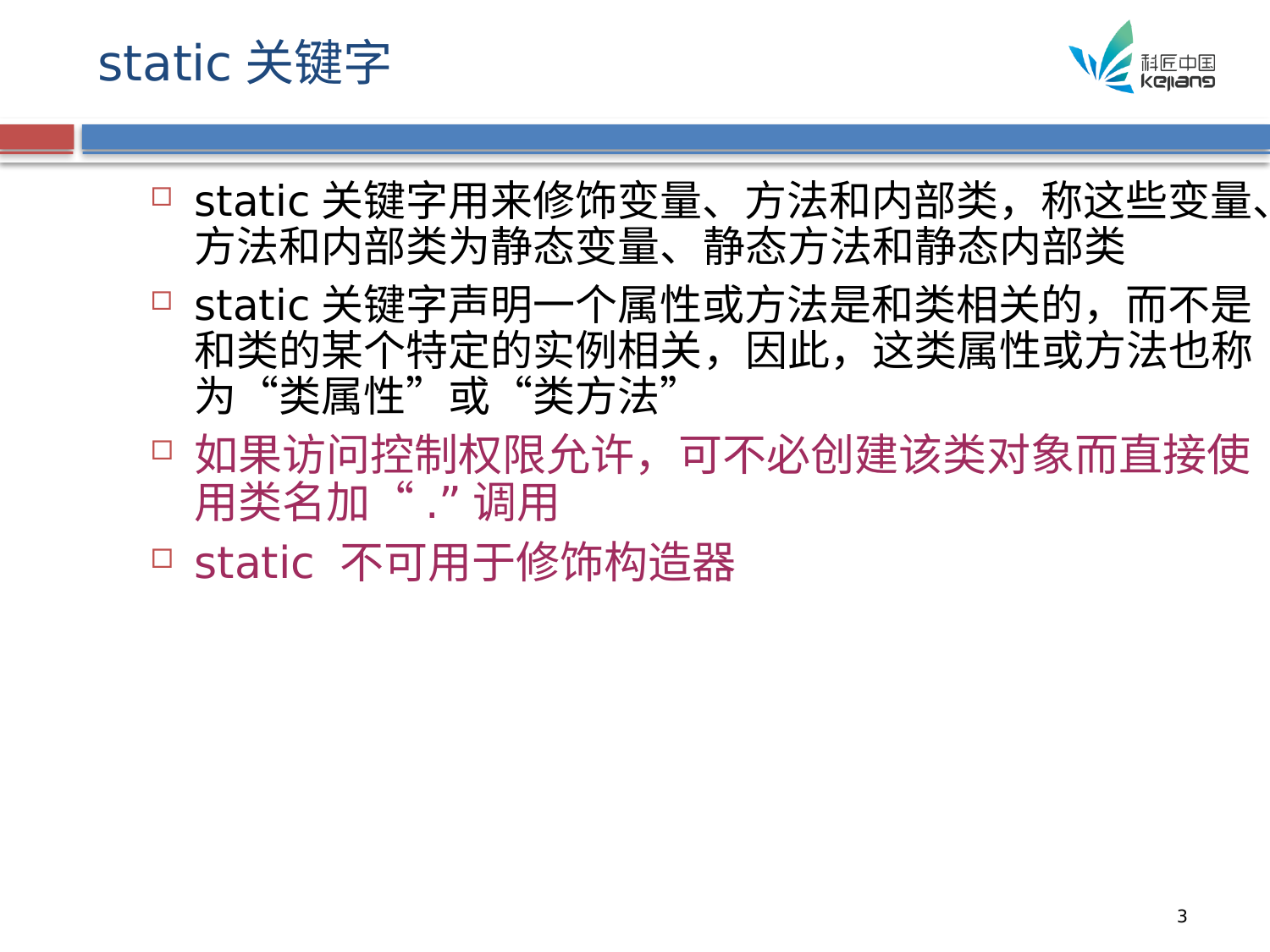

# static关键字
static关键字用来修饰变量、方法和内部类，称这些变量、方法和内部类为静态变量、静态方法和静态内部类
static关键字声明一个属性或方法是和类相关的，而不是和类的某个特定的实例相关，因此，这类属性或方法也称为“类属性”或“类方法”
如果访问控制权限允许，可不必创建该类对象而直接使用类名加“.”调用
static 不可用于修饰构造器
3